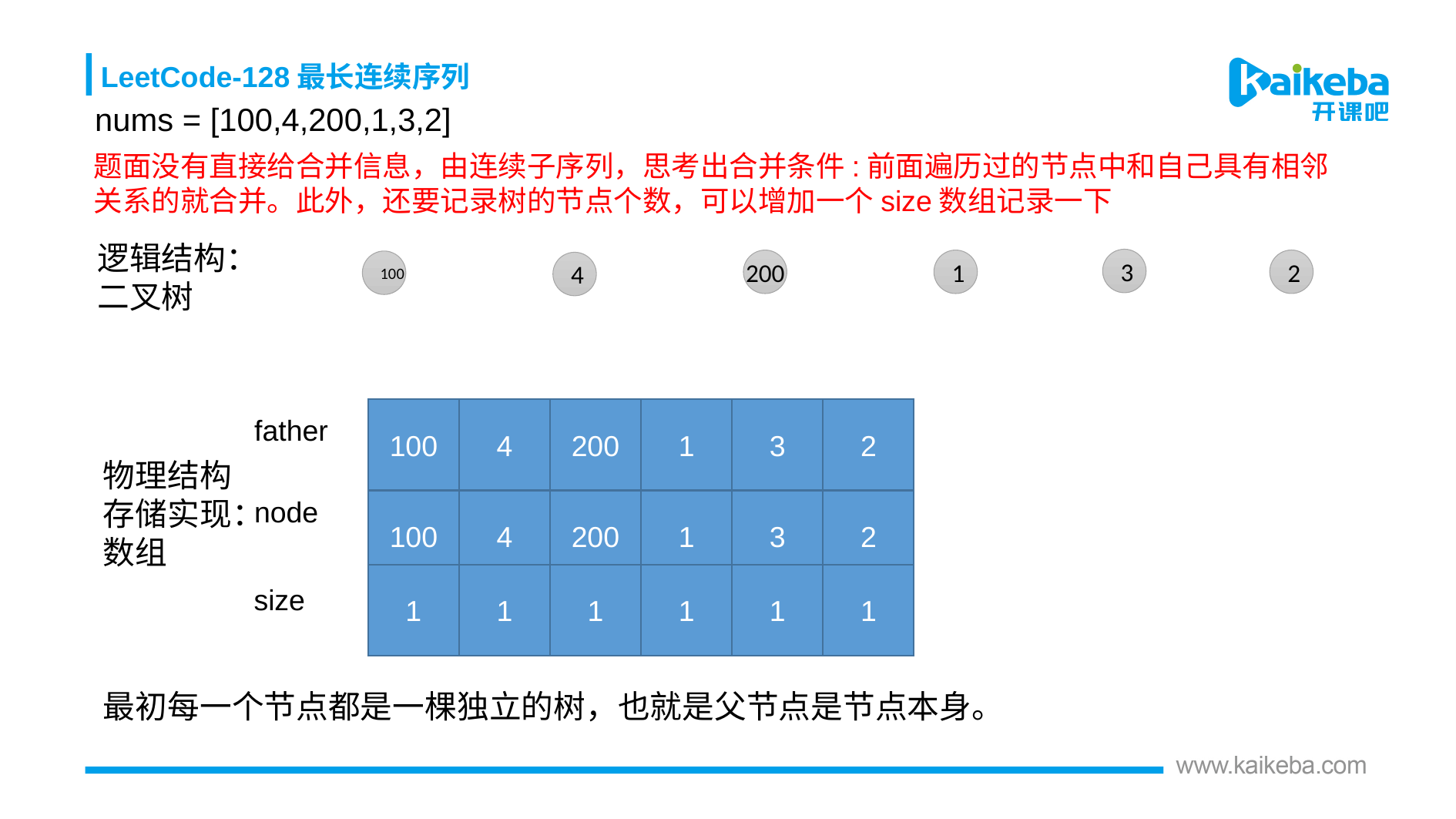

LeetCode-128最长连续序列

nums = [100,4,200,1,3,2]

题面没有直接给合并信息，由连续子序列，思考出合并条件:前面遍历过的节点中和自己具有相邻关系的就合并。此外，还要记录树的节点个数，可以增加一个size数组记录一下
逻辑结构：二叉树
3
2
200
1
100
4
100
4
200
1
3
2
father
物理结构存储实现：数组
node
100
4
200
1
3
2
1
1
1
1
1
1
size
最初每一个节点都是一棵独立的树，也就是父节点是节点本身。